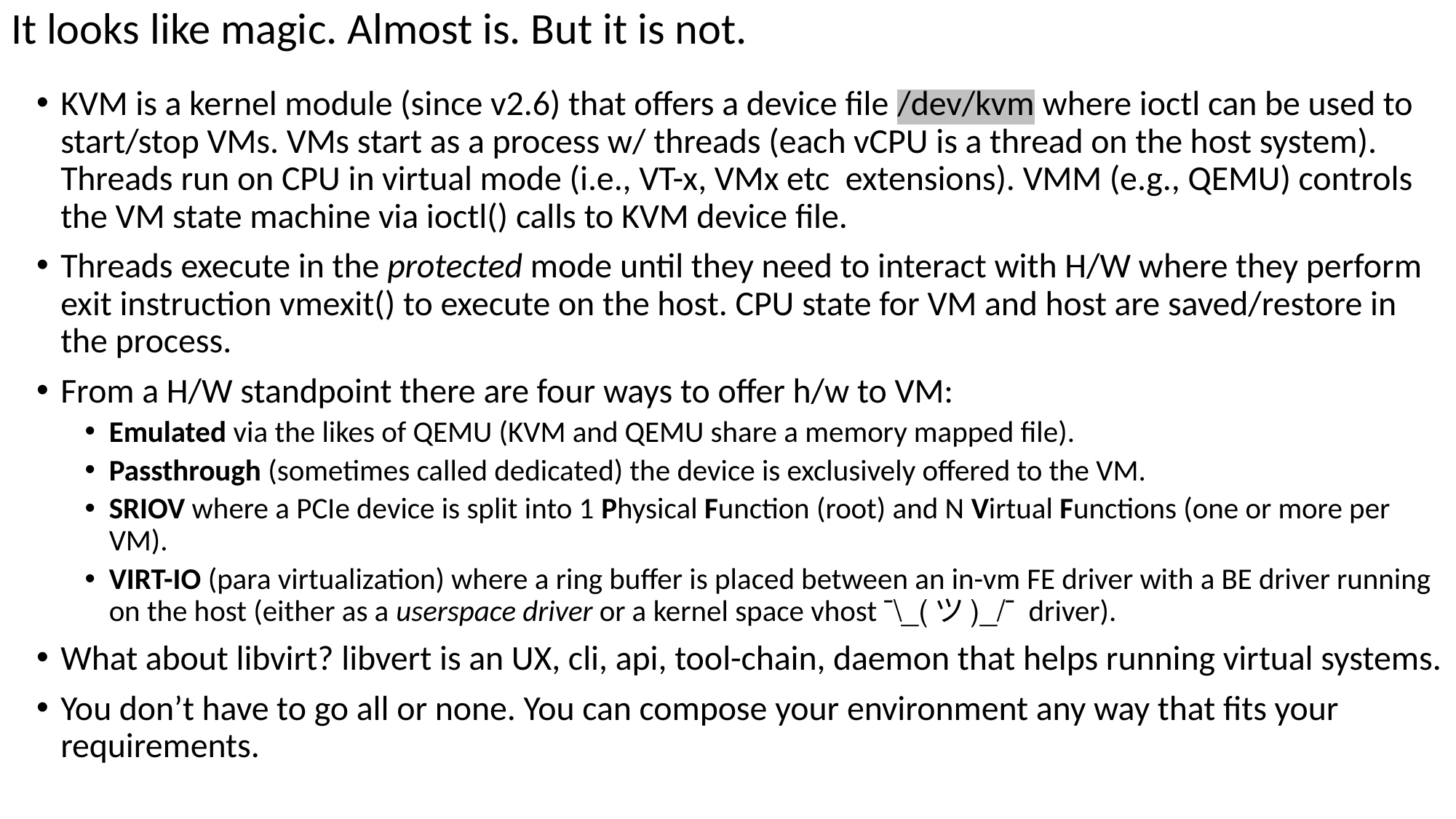

# It looks like magic. Almost is. But it is not.

KVM is a kernel module (since v2.6) that offers a device file /dev/kvm where ioctl can be used to start/stop VMs. VMs start as a process w/ threads (each vCPU is a thread on the host system). Threads run on CPU in virtual mode (i.e., VT-x, VMx etc  extensions). VMM (e.g., QEMU) controls the VM state machine via ioctl() calls to KVM device file.
Threads execute in the protected mode until they need to interact with H/W where they perform exit instruction vmexit() to execute on the host. CPU state for VM and host are saved/restore in the process.
From a H/W standpoint there are four ways to offer h/w to VM:
Emulated via the likes of QEMU (KVM and QEMU share a memory mapped file).
Passthrough (sometimes called dedicated) the device is exclusively offered to the VM.
SRIOV where a PCIe device is split into 1 Physical Function (root) and N Virtual Functions (one or more per VM).
VIRT-IO (para virtualization) where a ring buffer is placed between an in-vm FE driver with a BE driver running on the host (either as a userspace driver or a kernel space vhost ¯\_(ツ)_/¯  driver).
What about libvirt? libvert is an UX, cli, api, tool-chain, daemon that helps running virtual systems.
You don’t have to go all or none. You can compose your environment any way that fits your requirements.